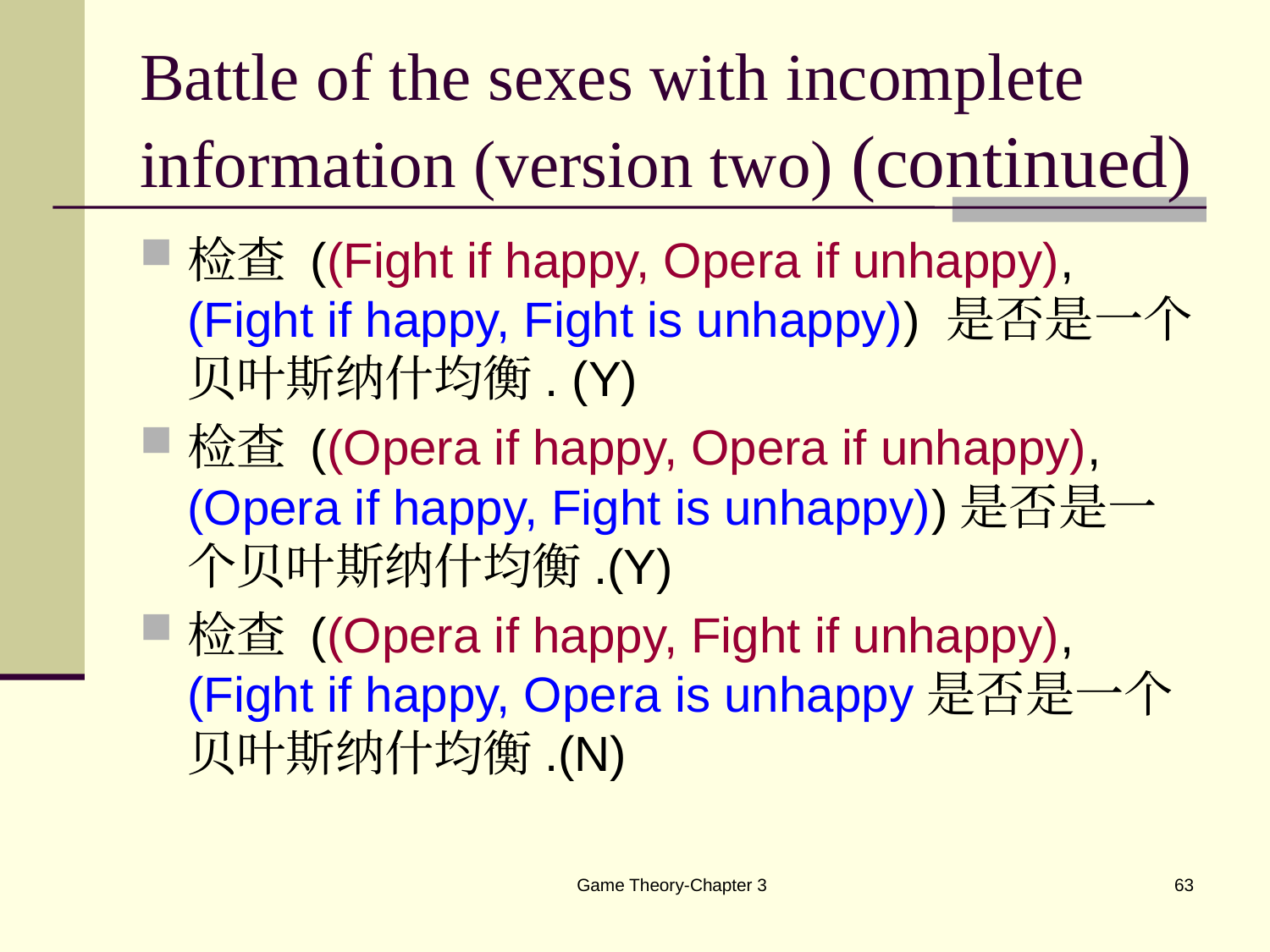

# Battle of the sexes with incomplete information (version two) (continued)
检查 ((Fight if happy, Opera if unhappy), (Fight if happy, Fight is unhappy)) 是否是一个贝叶斯纳什均衡. (Y)
检查 ((Opera if happy, Opera if unhappy), (Opera if happy, Fight is unhappy))是否是一个贝叶斯纳什均衡.(Y)
检查 ((Opera if happy, Fight if unhappy), (Fight if happy, Opera is unhappy是否是一个贝叶斯纳什均衡.(N)

Game Theory-Chapter 3
63